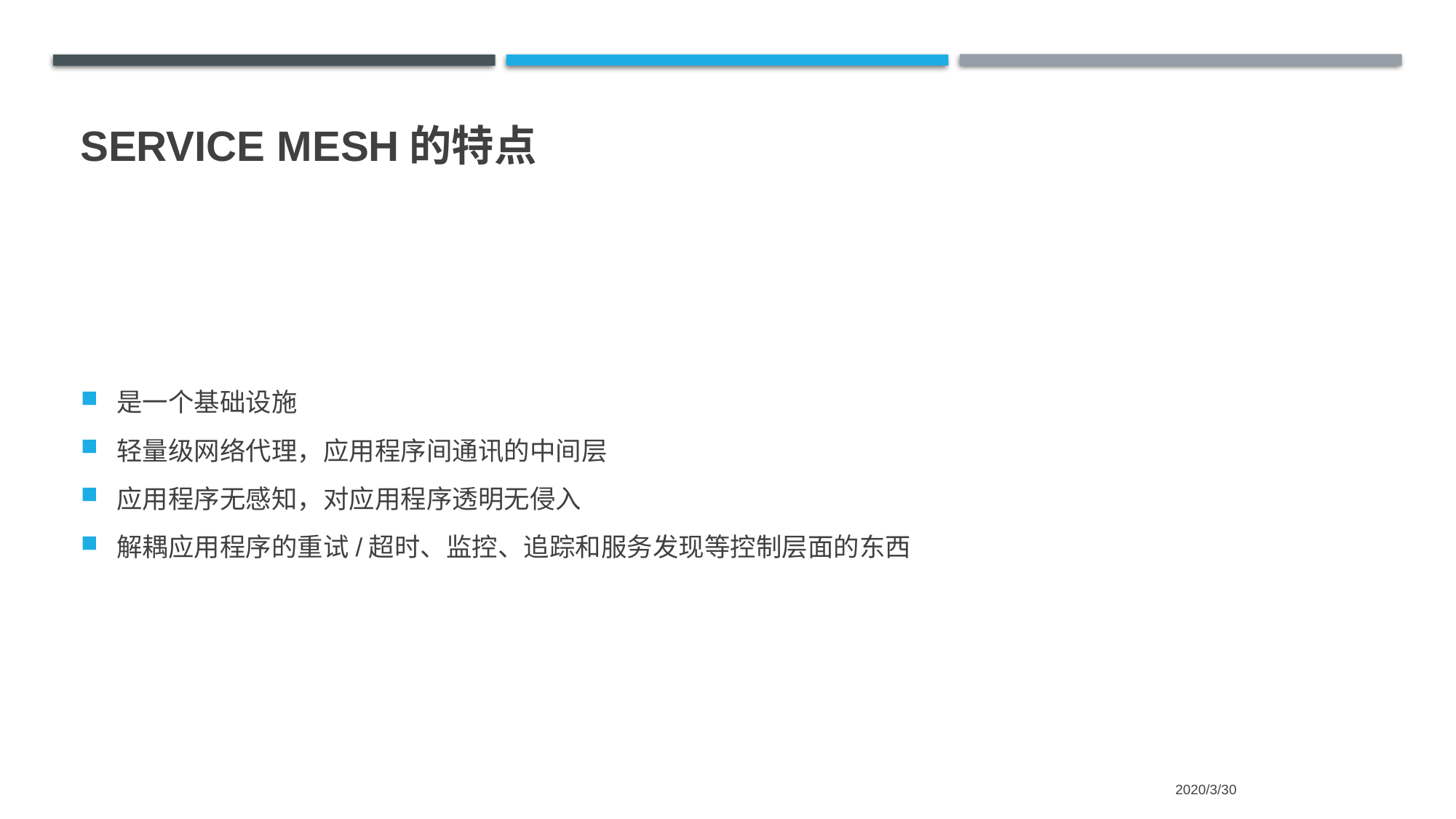

# Service Mesh的特点
是一个基础设施
轻量级网络代理，应用程序间通讯的中间层
应用程序无感知，对应用程序透明无侵入
解耦应用程序的重试/超时、监控、追踪和服务发现等控制层面的东西

2020/3/30